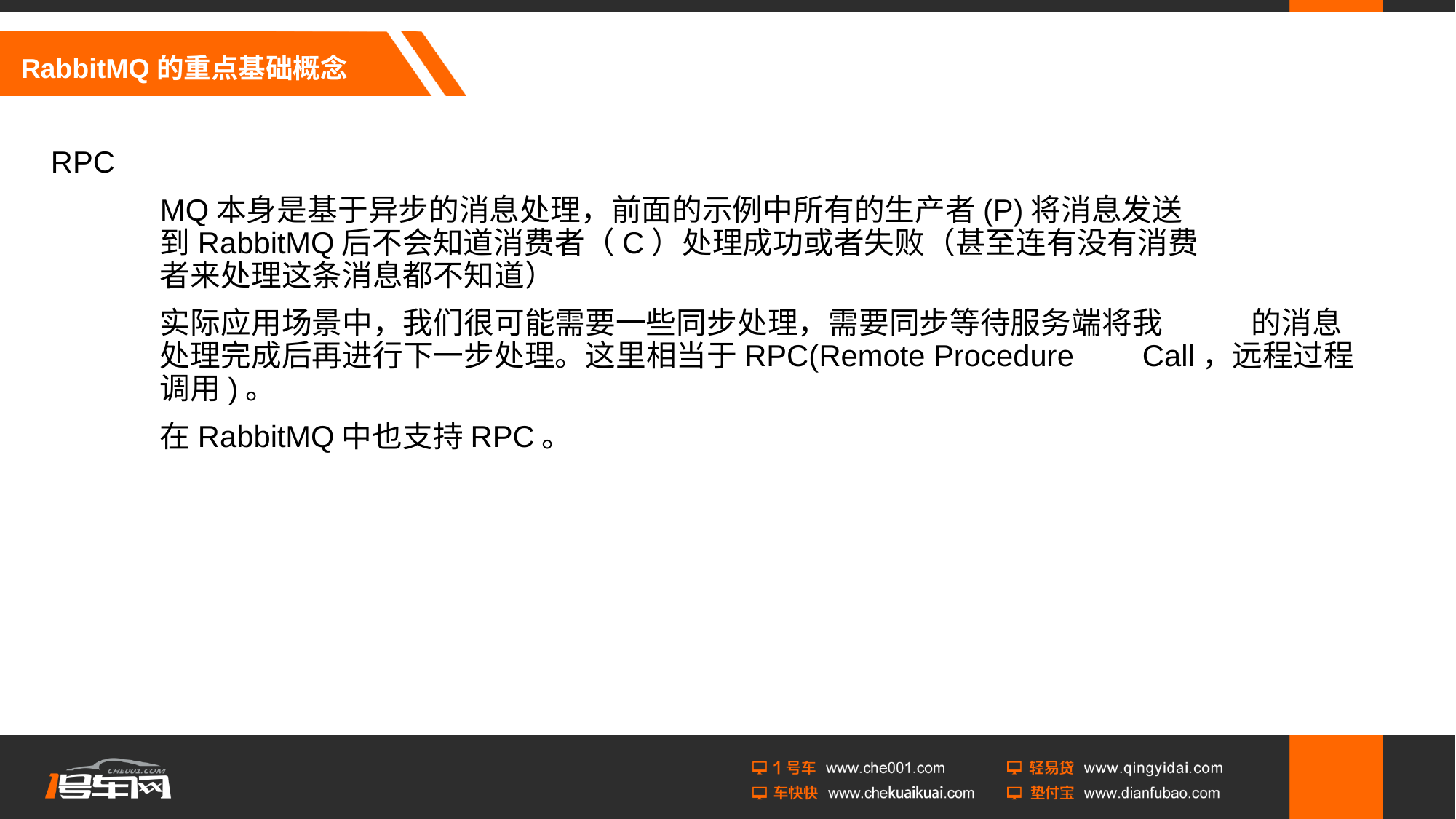

# RabbitMQ的重点基础概念
RPC
	MQ本身是基于异步的消息处理，前面的示例中所有的生产者(P)将消息发送			到RabbitMQ后不会知道消费者（C）处理成功或者失败（甚至连有没有消费			者来处理这条消息都不知道）
	实际应用场景中，我们很可能需要一些同步处理，需要同步等待服务端将我	的消息		处理完成后再进行下一步处理。这里相当于RPC(Remote Procedure 	Call，远程过程		调用)。
	在RabbitMQ中也支持RPC。